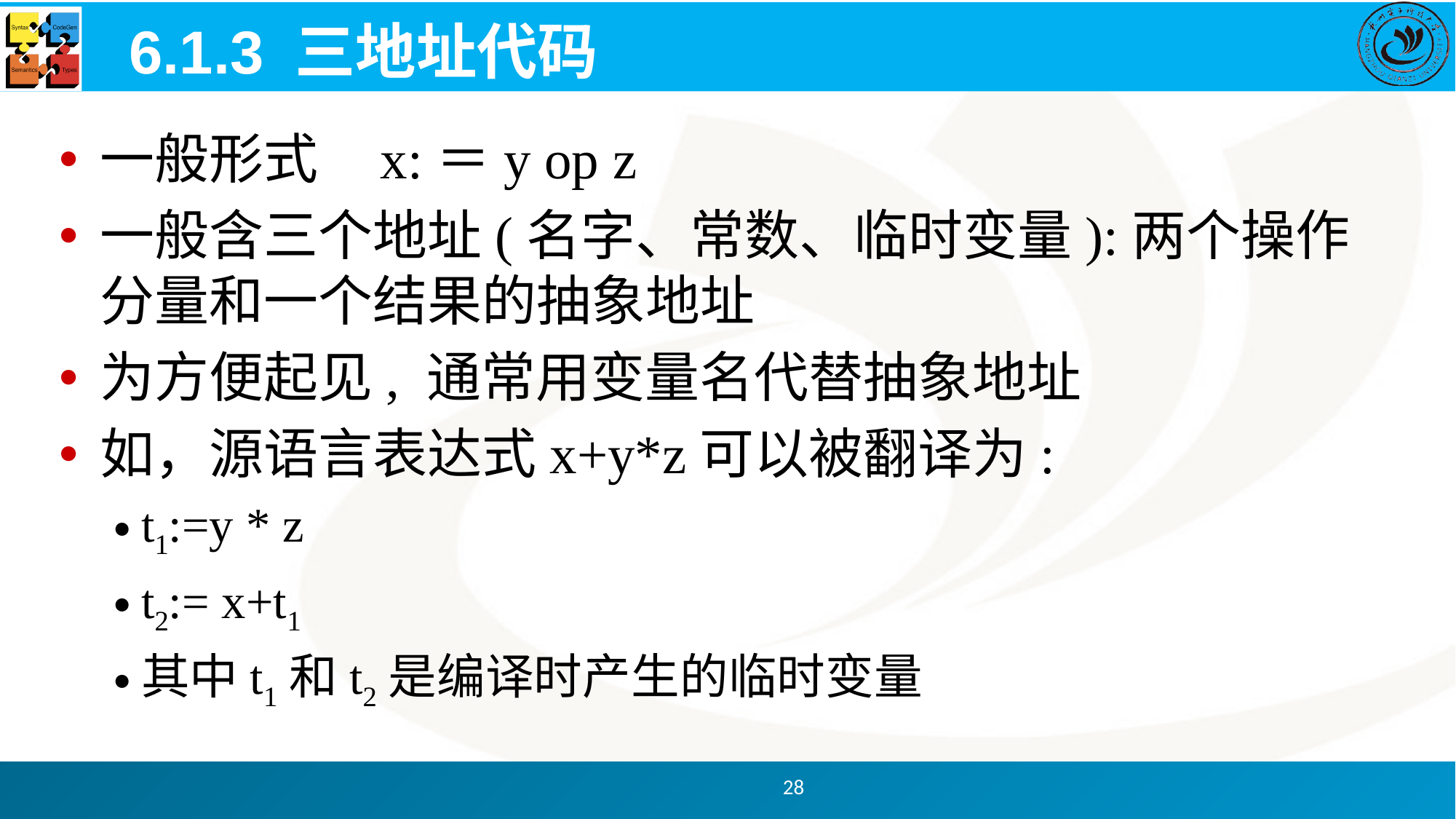

# 6.1.3 三地址代码
一般形式    x:＝y op z
一般含三个地址(名字、常数、临时变量):两个操作分量和一个结果的抽象地址
为方便起见, 通常用变量名代替抽象地址
如，源语言表达式x+y*z可以被翻译为:
t1:=y * z
t2:= x+t1
其中t1和t2是编译时产生的临时变量
28